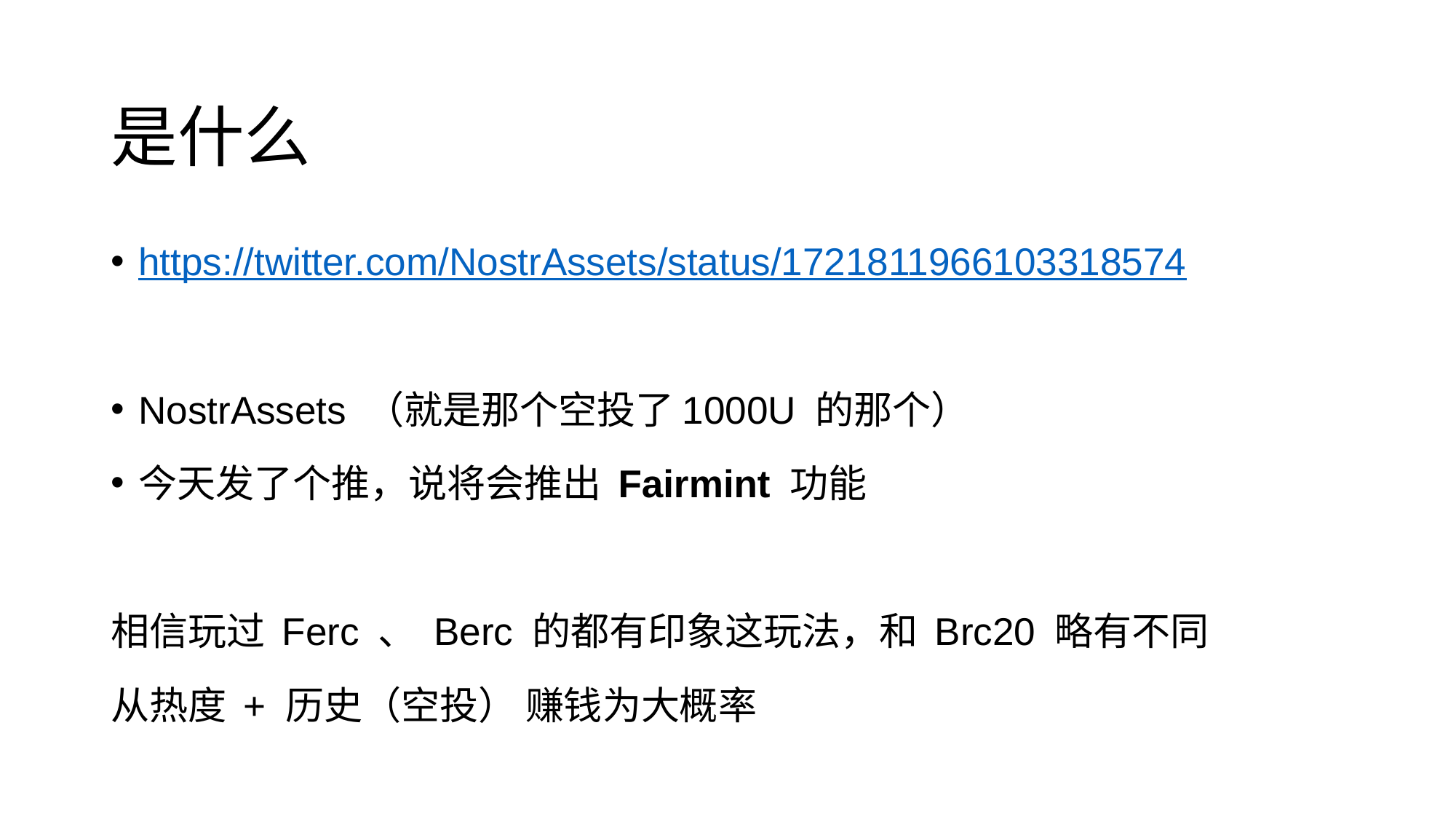

# 是什么
https://twitter.com/NostrAssets/status/1721811966103318574

NostrAssets （就是那个空投了1000U 的那个）
今天发了个推，说将会推出 Fairmint 功能

相信玩过 Ferc 、 Berc 的都有印象这玩法，和 Brc20 略有不同
从热度 + 历史（空投） 赚钱为大概率